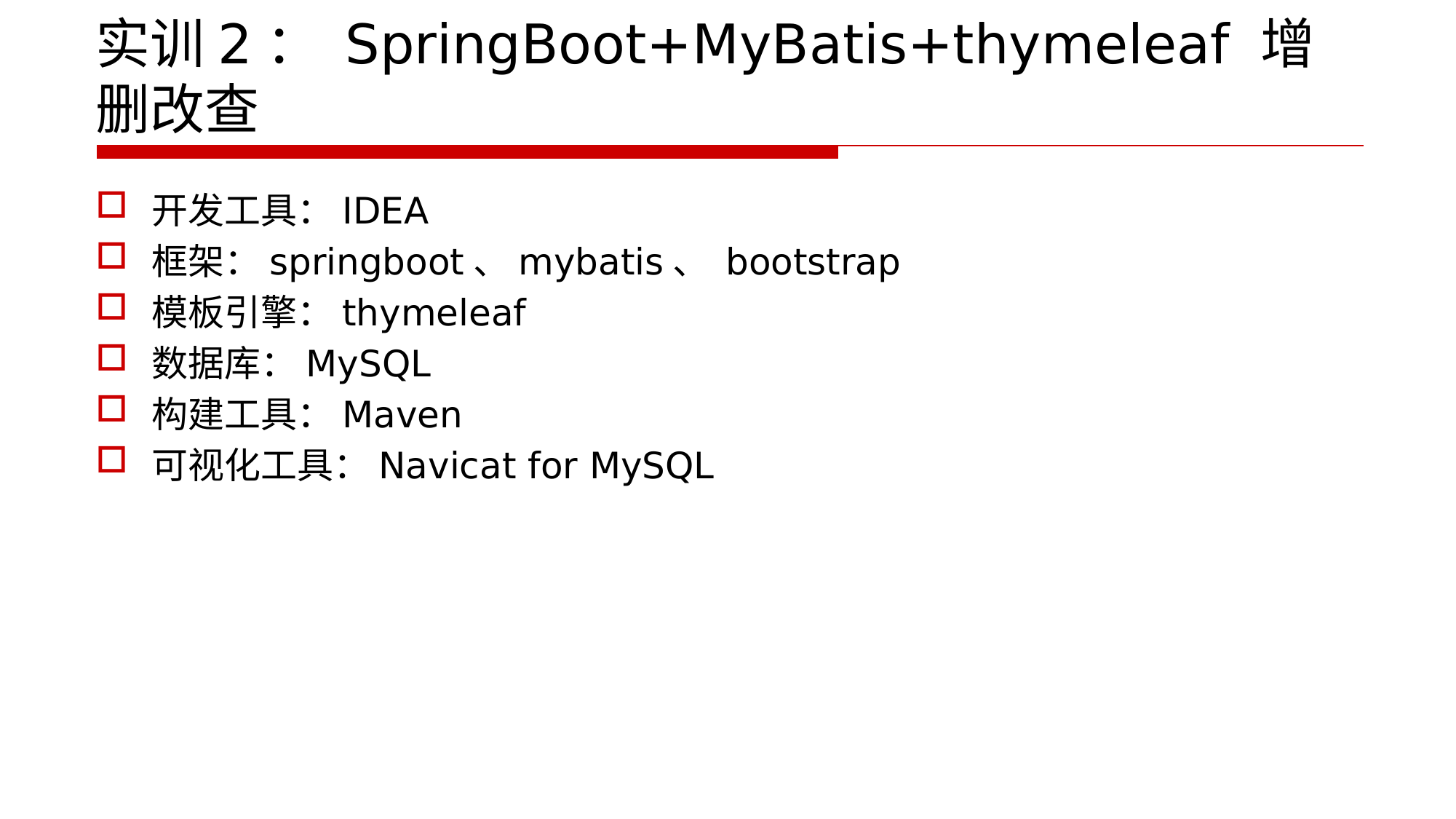

# 实训2： SpringBoot+MyBatis+thymeleaf 增删改查
开发工具：IDEA
框架：springboot、mybatis、 bootstrap
模板引擎：thymeleaf
数据库：MySQL
构建工具：Maven
可视化工具：Navicat for MySQL